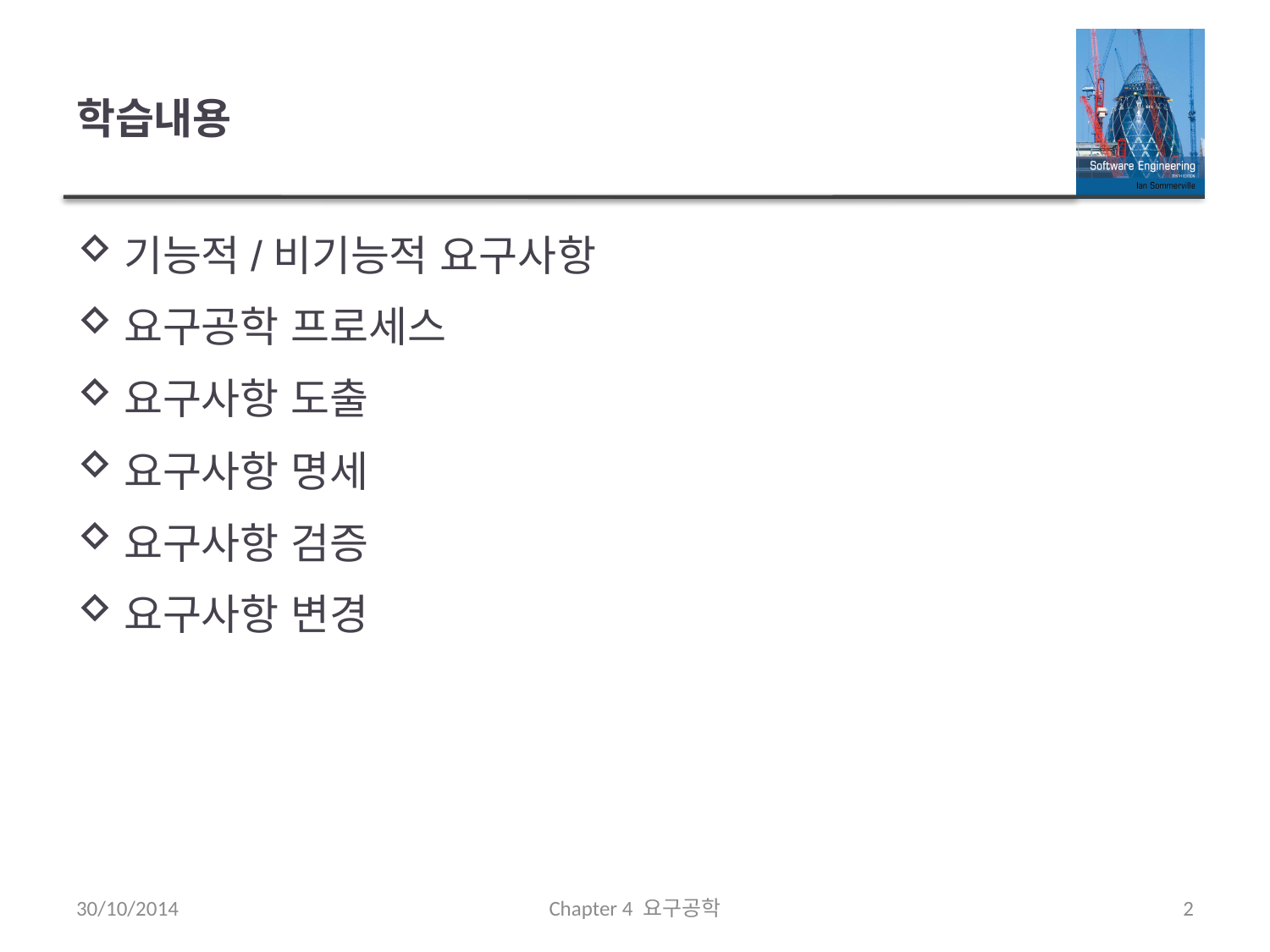

# 학습내용
기능적/비기능적 요구사항
요구공학 프로세스
요구사항 도출
요구사항 명세
요구사항 검증
요구사항 변경

30/10/2014
Chapter 4 요구공학
2